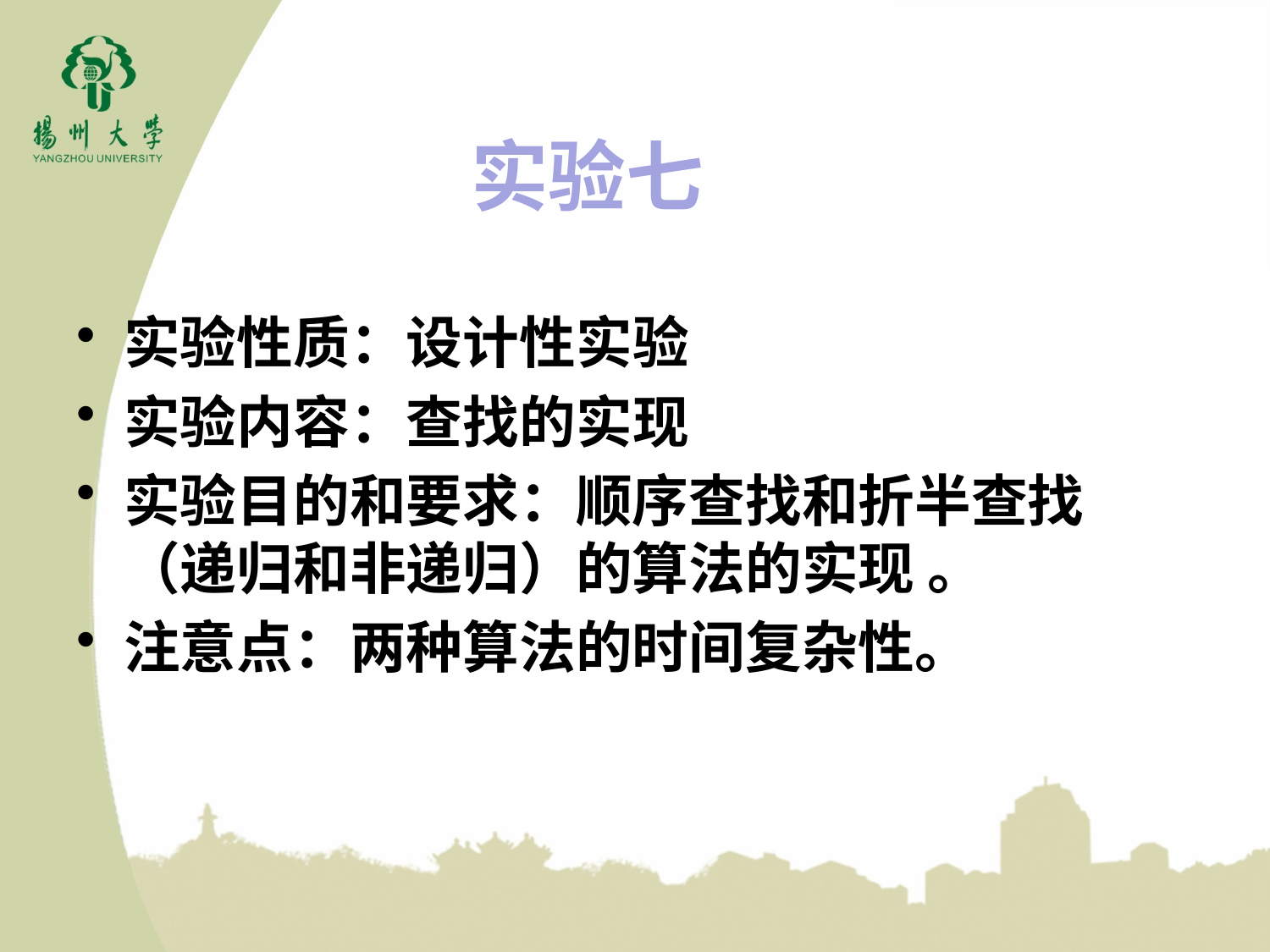

实验七

实验性质：设计性实验
实验内容：查找的实现
实验目的和要求：顺序查找和折半查找（递归和非递归）的算法的实现 。
注意点：两种算法的时间复杂性。
68